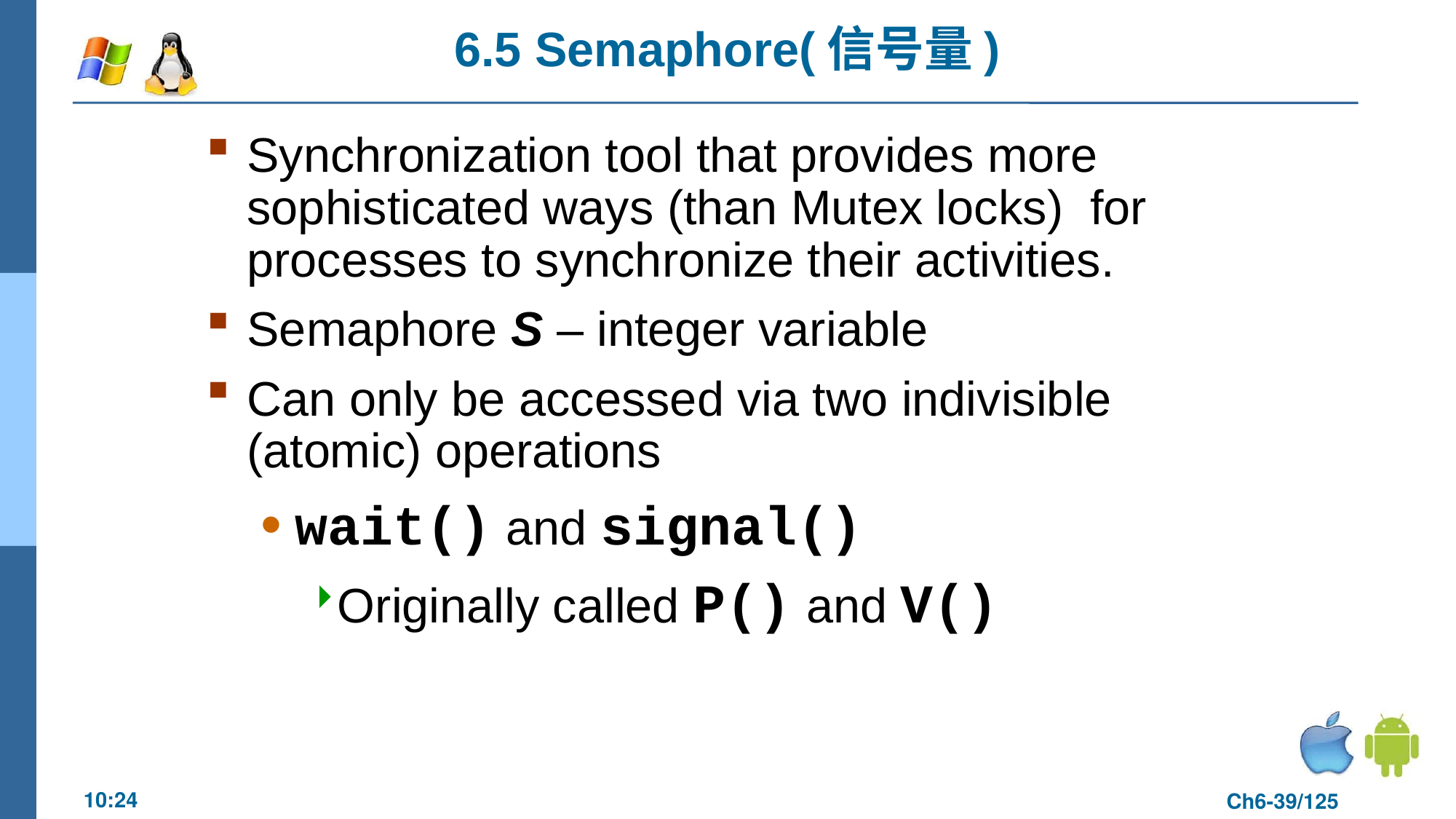

# 6.5 Semaphore(信号量)
Synchronization tool that provides more sophisticated ways (than Mutex locks)  for processes to synchronize their activities.
Semaphore S – integer variable
Can only be accessed via two indivisible (atomic) operations
wait() and signal()
Originally called P() and V()